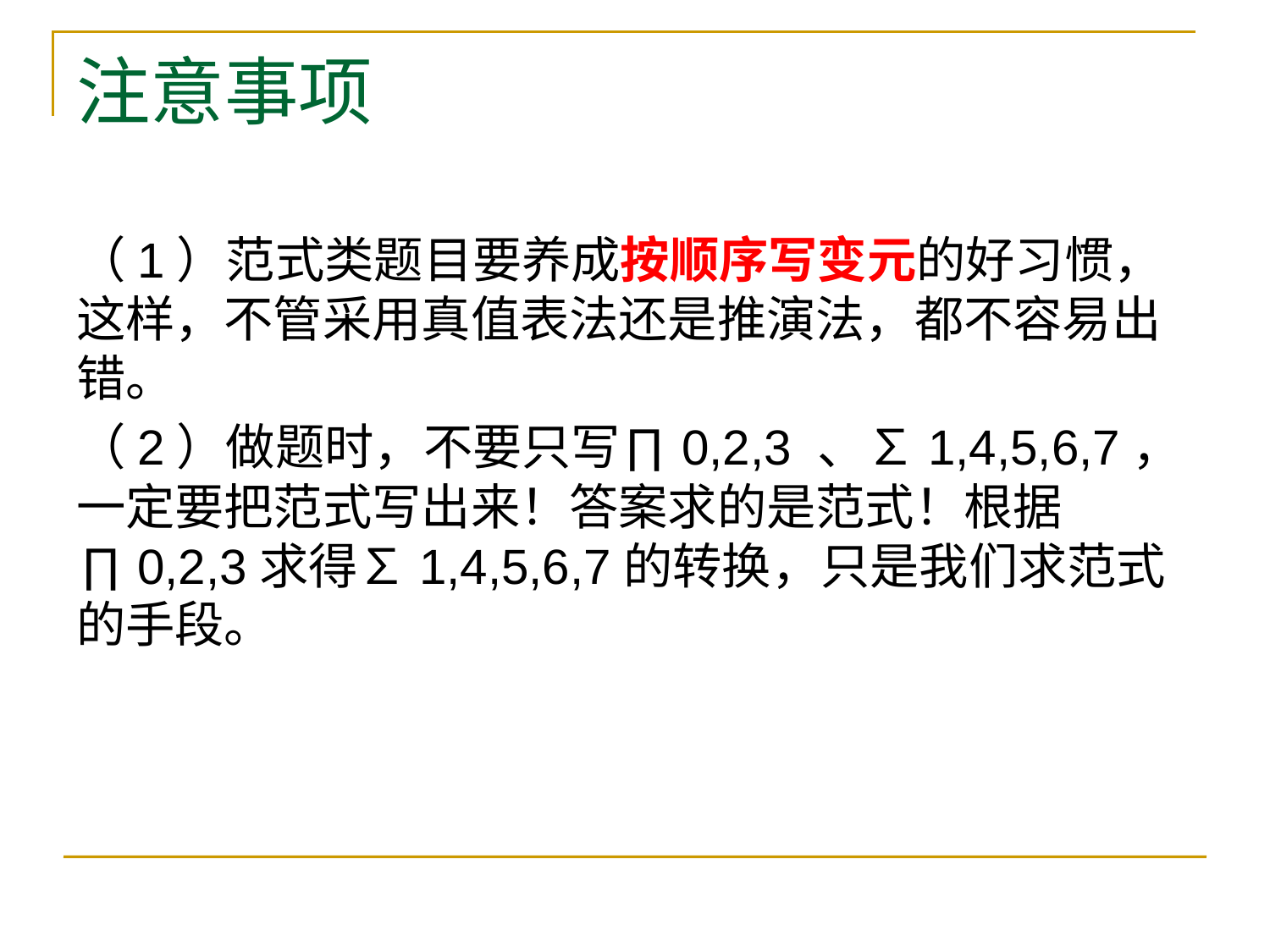

# 注意事项
（1）范式类题目要养成按顺序写变元的好习惯，这样，不管采用真值表法还是推演法，都不容易出错。
（2）做题时，不要只写∏0,2,3 、∑1,4,5,6,7，一定要把范式写出来！答案求的是范式！根据∏0,2,3求得∑1,4,5,6,7的转换，只是我们求范式的手段。